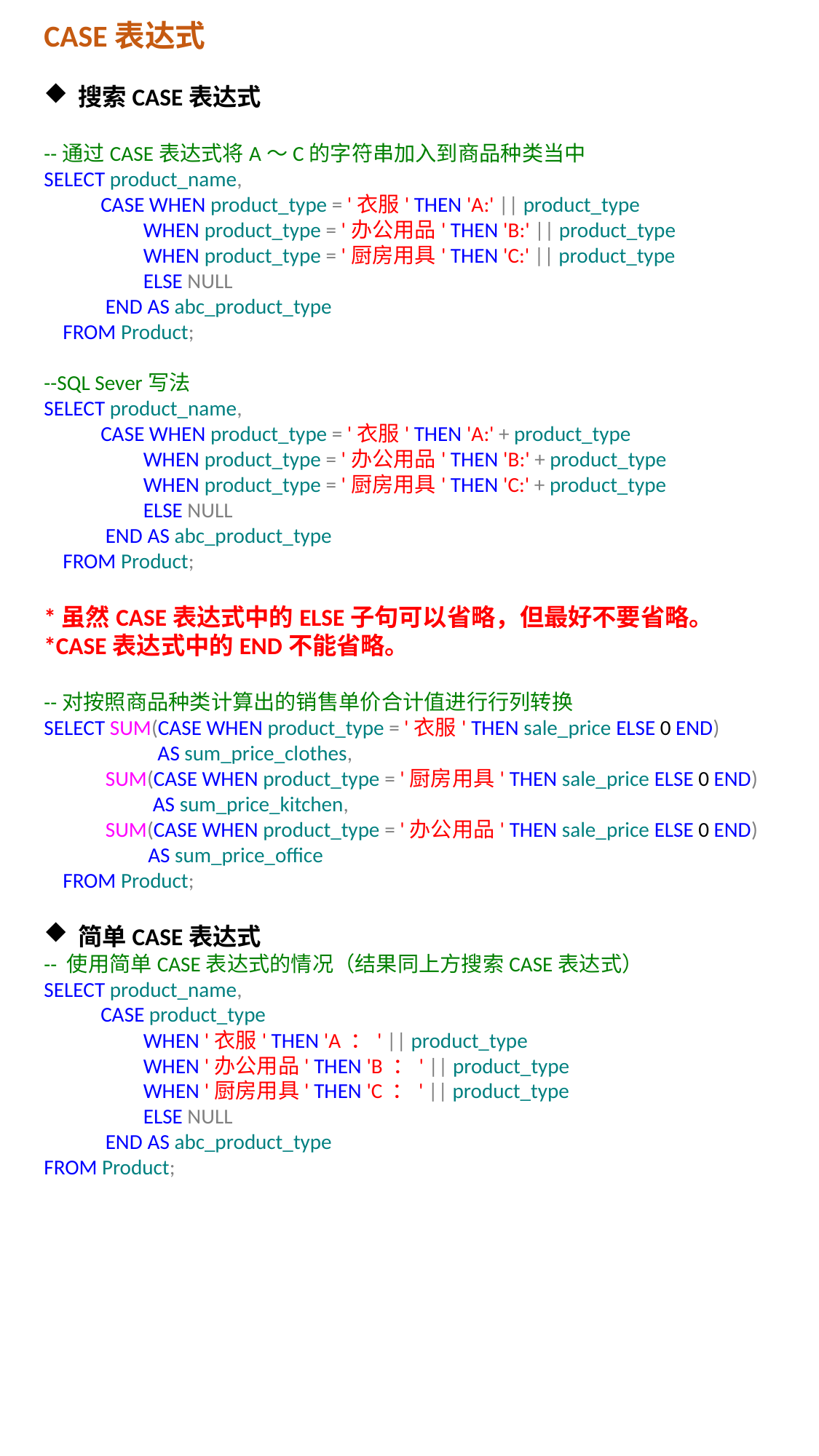

CASE表达式

搜索CASE表达式

--通过CASE表达式将A～C的字符串加入到商品种类当中
SELECT product_name,
            CASE WHEN product_type = '衣服' THEN 'A:' || product_type
                     WHEN product_type = '办公用品' THEN 'B:' || product_type
                     WHEN product_type = '厨房用具' THEN 'C:' || product_type
                     ELSE NULL
             END AS abc_product_type
    FROM Product;

--SQL Sever写法
SELECT product_name,
            CASE WHEN product_type = '衣服' THEN 'A:' + product_type
                     WHEN product_type = '办公用品' THEN 'B:' + product_type
                     WHEN product_type = '厨房用具' THEN 'C:' + product_type
                     ELSE NULL
             END AS abc_product_type
    FROM Product;

*虽然CASE表达式中的ELSE子句可以省略，但最好不要省略。
*CASE表达式中的END不能省略。

--对按照商品种类计算出的销售单价合计值进行行列转换
SELECT SUM(CASE WHEN product_type = '衣服' THEN sale_price ELSE 0 END)
                        AS sum_price_clothes,
             SUM(CASE WHEN product_type = '厨房用具' THEN sale_price ELSE 0 END)
                       AS sum_price_kitchen,
             SUM(CASE WHEN product_type = '办公用品' THEN sale_price ELSE 0 END)
                      AS sum_price_office
    FROM Product;

简单CASE表达式
-- 使用简单CASE表达式的情况（结果同上方搜索CASE表达式）
SELECT product_name,
            CASE product_type
                     WHEN '衣服' THEN 'A ：' || product_type
                     WHEN '办公用品' THEN 'B ：' || product_type
                     WHEN '厨房用具' THEN 'C ：' || product_type
                     ELSE NULL
             END AS abc_product_type
FROM Product;